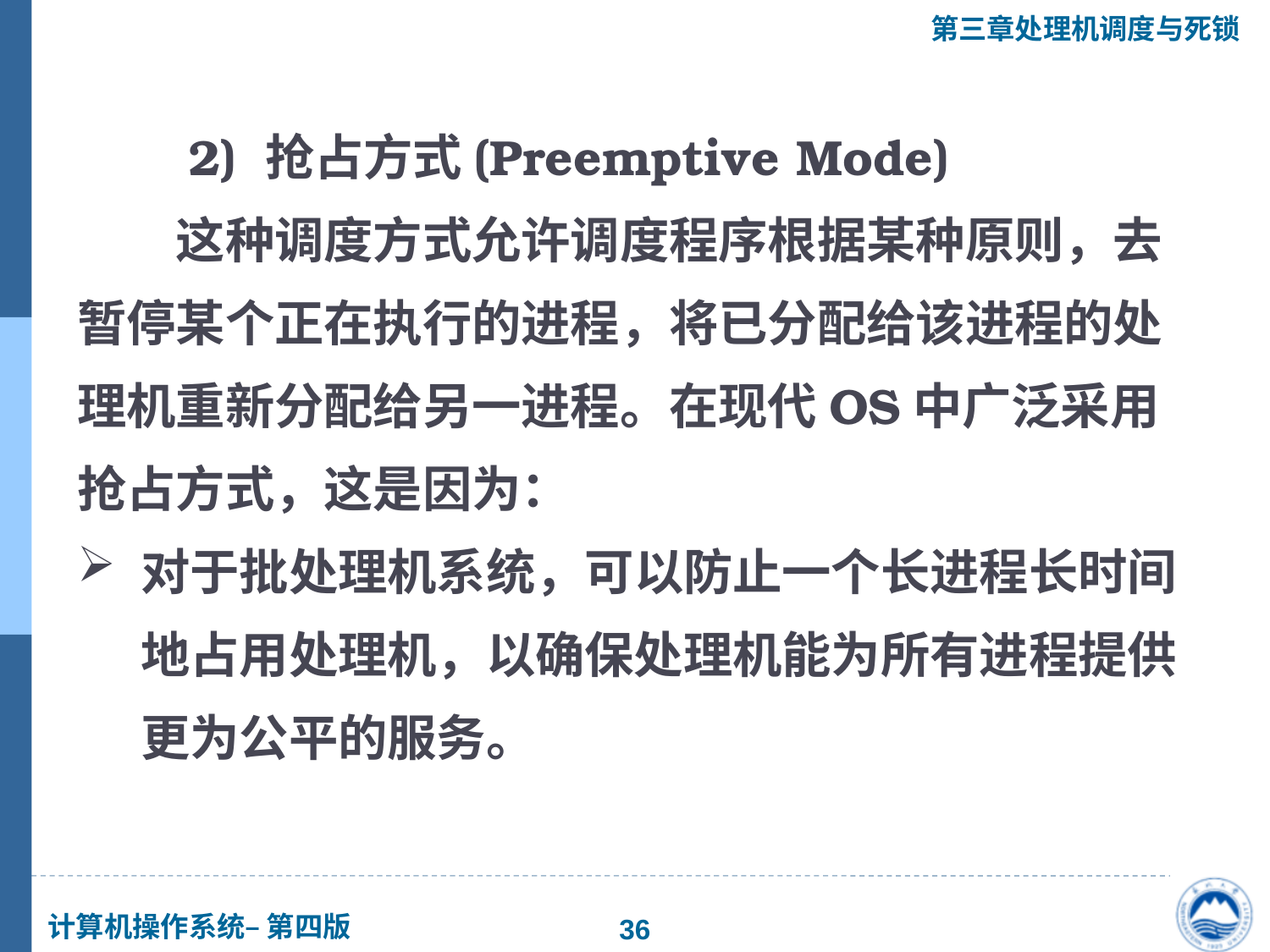

2) 抢占方式(Preemptive Mode)
　　这种调度方式允许调度程序根据某种原则，去暂停某个正在执行的进程，将已分配给该进程的处理机重新分配给另一进程。在现代OS中广泛采用抢占方式，这是因为：
对于批处理机系统，可以防止一个长进程长时间地占用处理机，以确保处理机能为所有进程提供更为公平的服务。